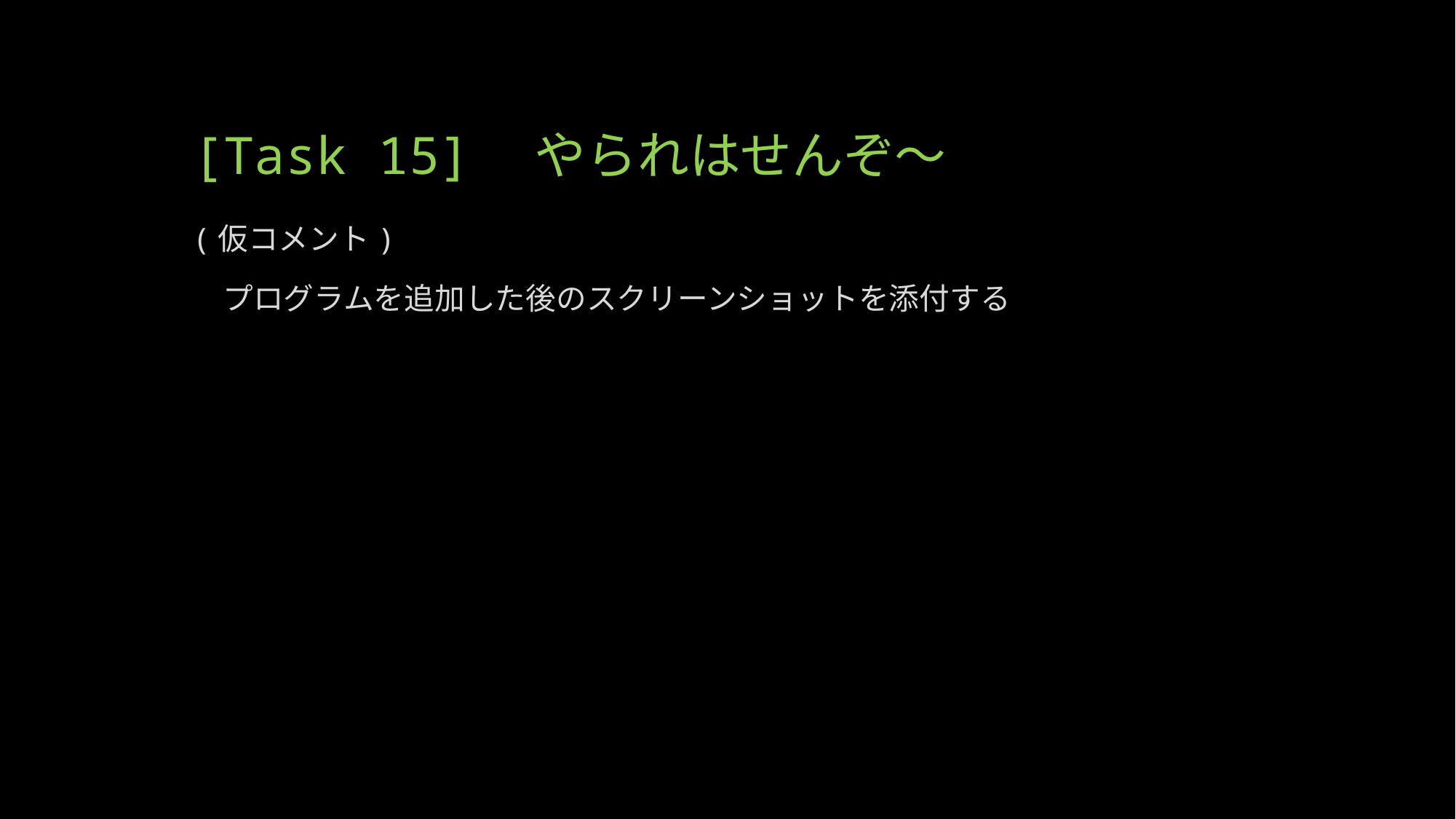

# [Task 15]　やられはせんぞ～
(仮コメント)
　プログラムを追加した後のスクリーンショットを添付する